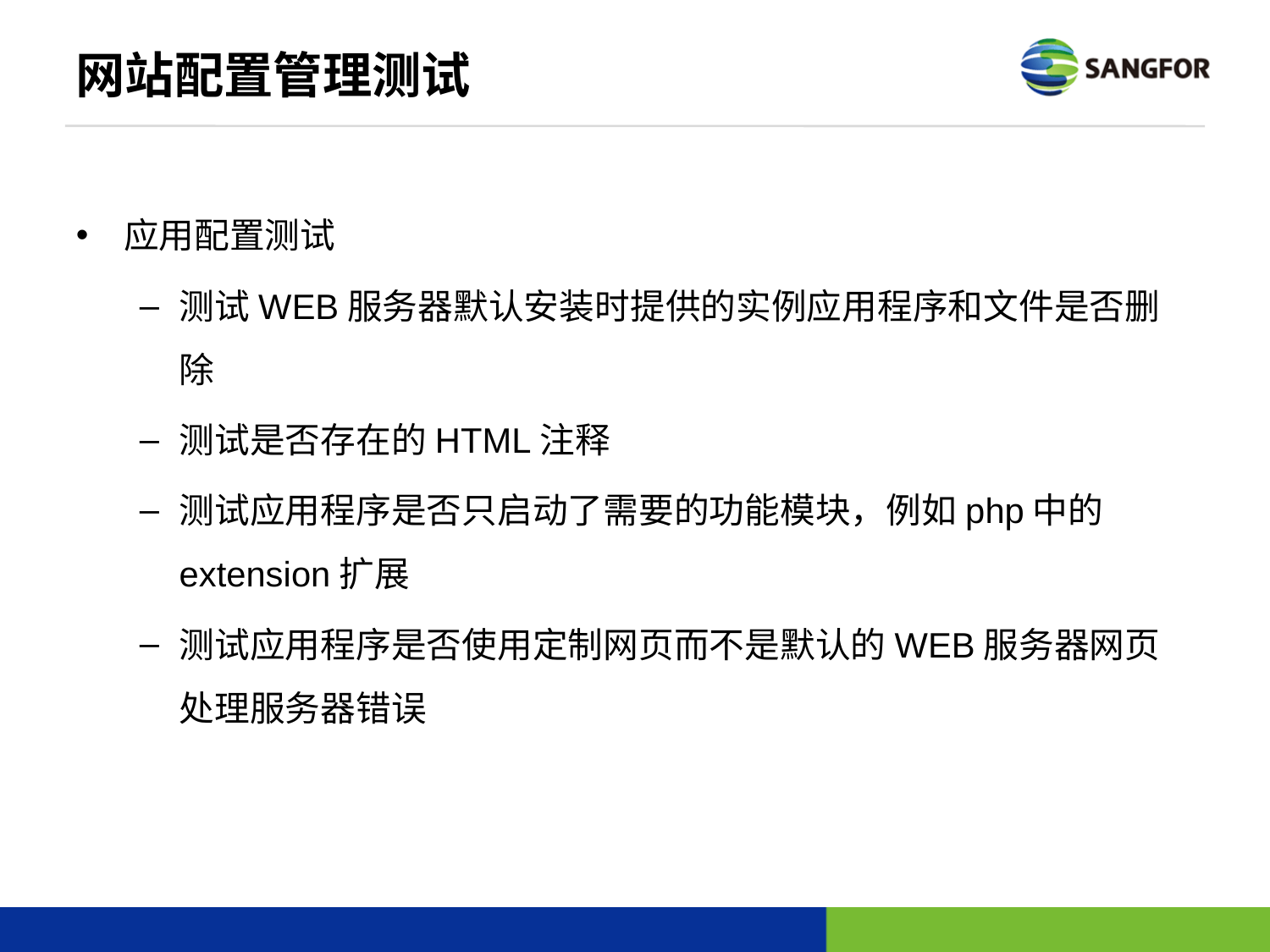

# 网站配置管理测试
应用配置测试
测试WEB服务器默认安装时提供的实例应用程序和文件是否删除
测试是否存在的HTML注释
测试应用程序是否只启动了需要的功能模块，例如php中的extension扩展
测试应用程序是否使用定制网页而不是默认的WEB服务器网页处理服务器错误